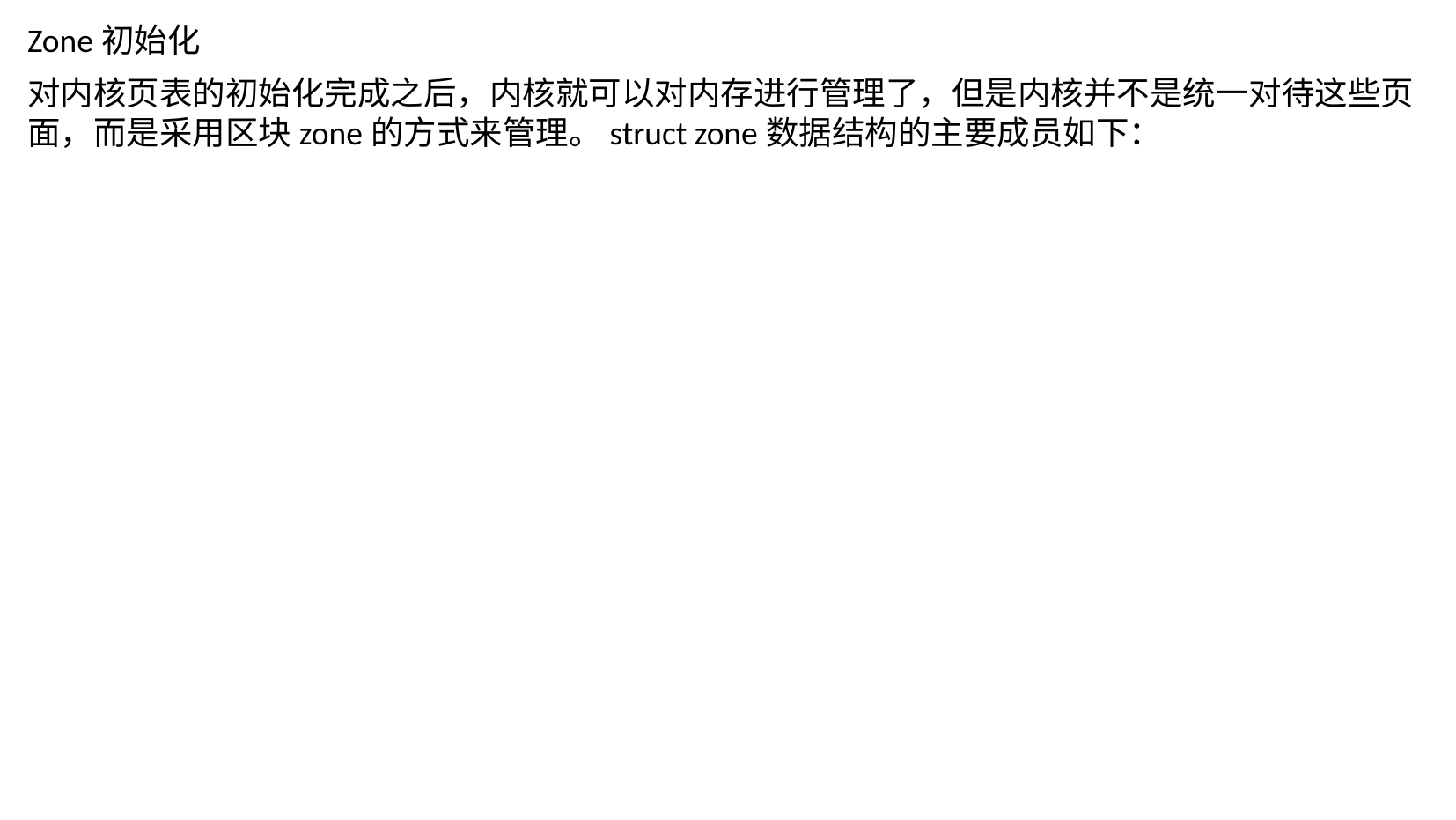

Zone初始化
对内核页表的初始化完成之后，内核就可以对内存进行管理了，但是内核并不是统一对待这些页面，而是采用区块zone的方式来管理。struct zone数据结构的主要成员如下：